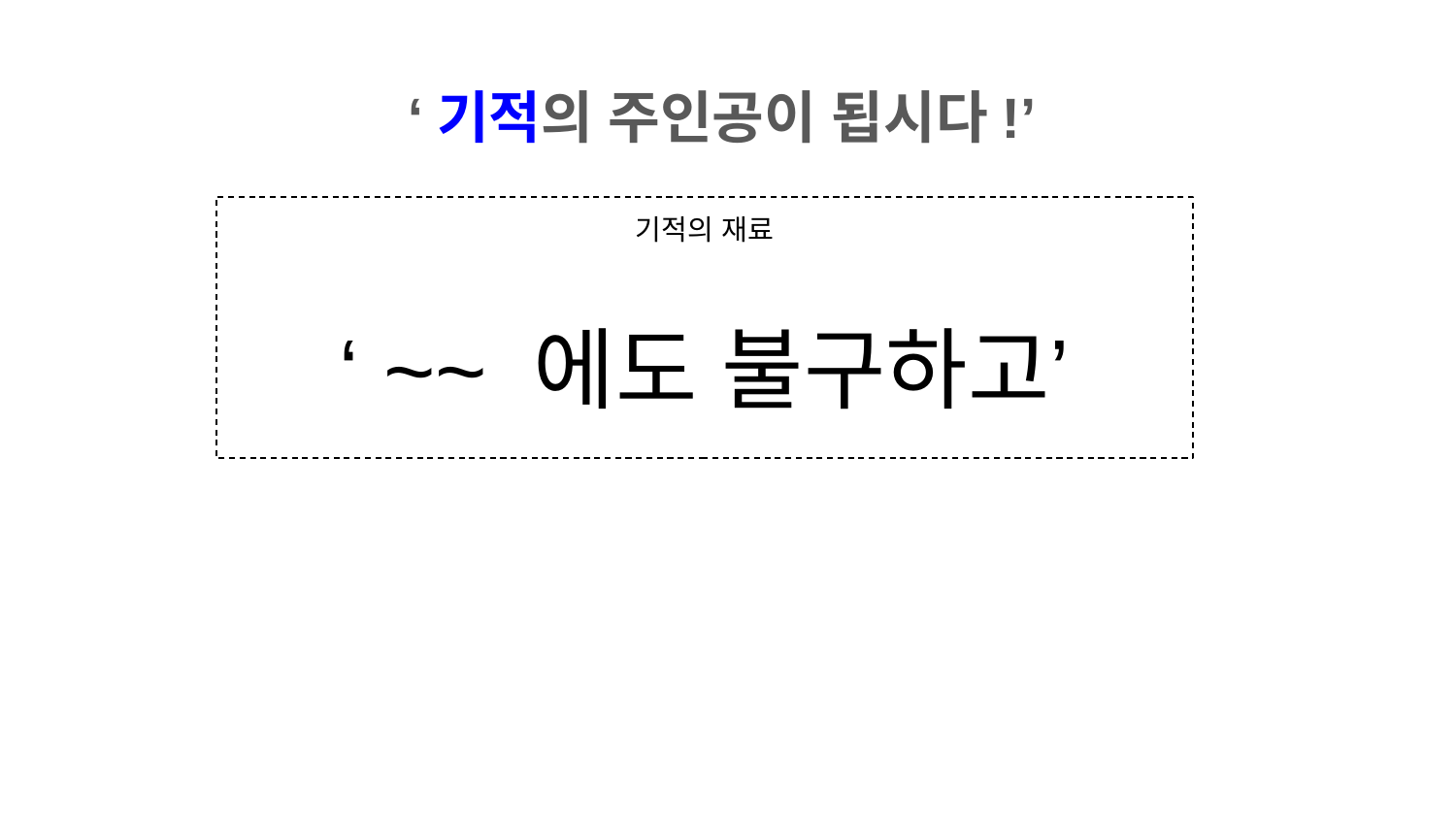

‘기적의 주인공이 됩시다!’
기적의 재료

‘ ~~ 에도 불구하고’